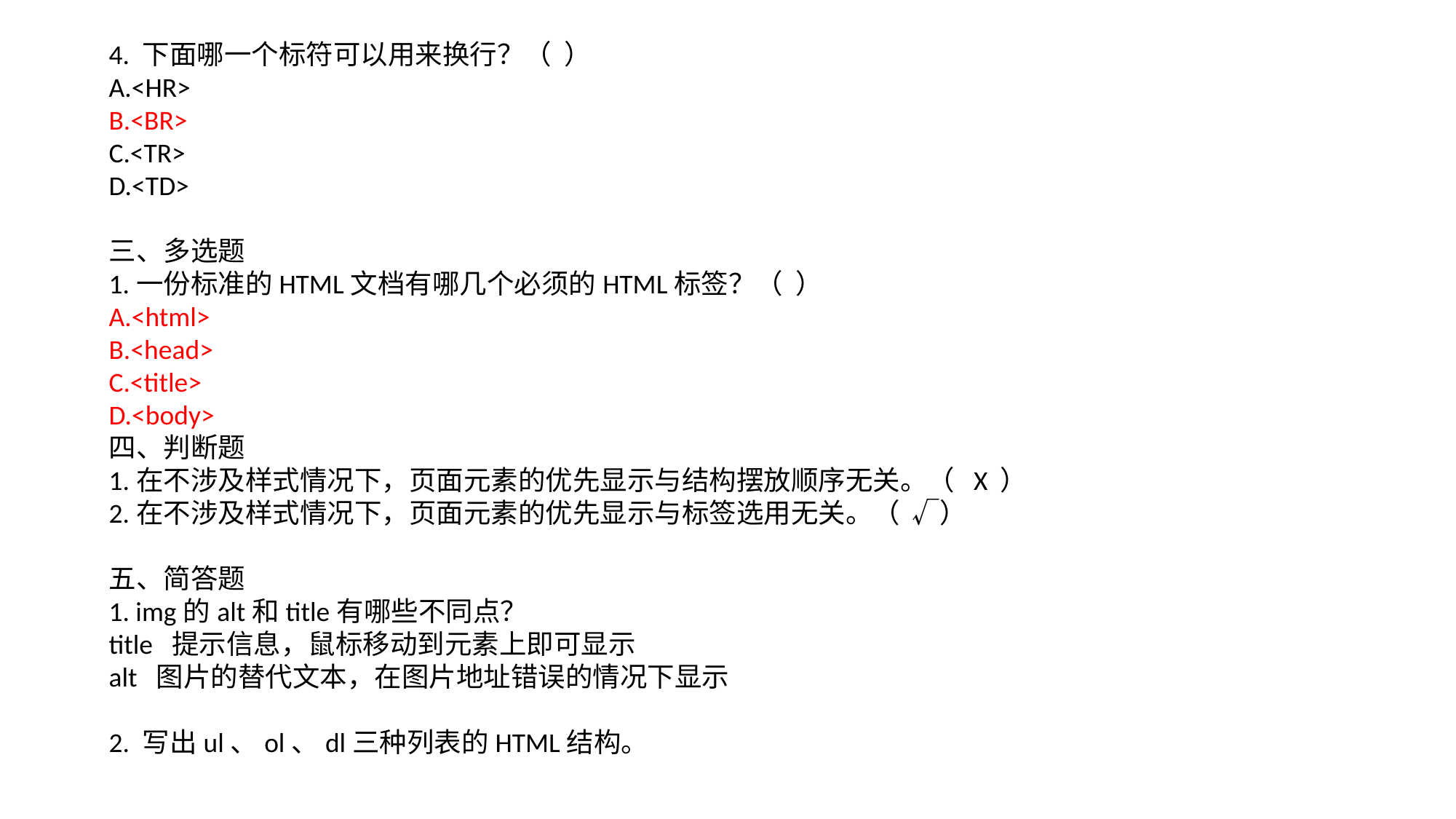

4. 下面哪一个标符可以用来换行？（  ）
A.<HR>
B.<BR>
C.<TR>
D.<TD>

三、多选题
1.一份标准的HTML文档有哪几个必须的HTML标签？（  ）
A.<html>
B.<head>
C.<title>
D.<body>
四、判断题
1.在不涉及样式情况下，页面元素的优先显示与结构摆放顺序无关。（  X ）
2.在不涉及样式情况下，页面元素的优先显示与标签选用无关。（  √）

五、简答题
1. img的alt和title有哪些不同点？
title  提示信息，鼠标移动到元素上即可显示
alt  图片的替代文本，在图片地址错误的情况下显示

2. 写出ul、ol、dl三种列表的HTML结构。